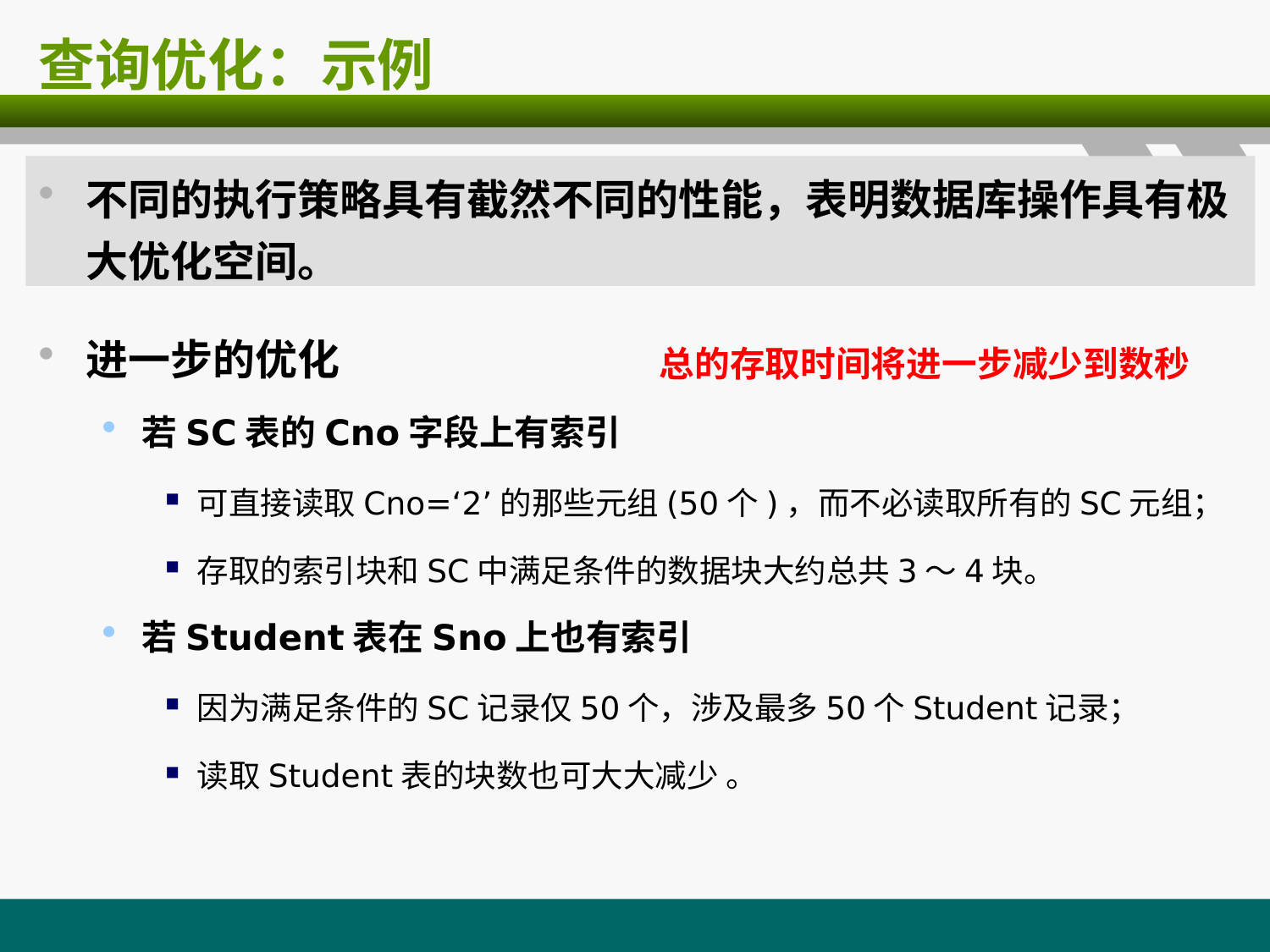

# 查询优化：示例
不同的执行策略具有截然不同的性能，表明数据库操作具有极大优化空间。
进一步的优化
若SC表的Cno字段上有索引
可直接读取Cno=‘2’的那些元组(50个)，而不必读取所有的SC元组；
存取的索引块和SC中满足条件的数据块大约总共3～4块。
若Student表在Sno上也有索引
因为满足条件的SC记录仅50个，涉及最多50个Student记录；
读取Student表的块数也可大大减少 。
总的存取时间将进一步减少到数秒